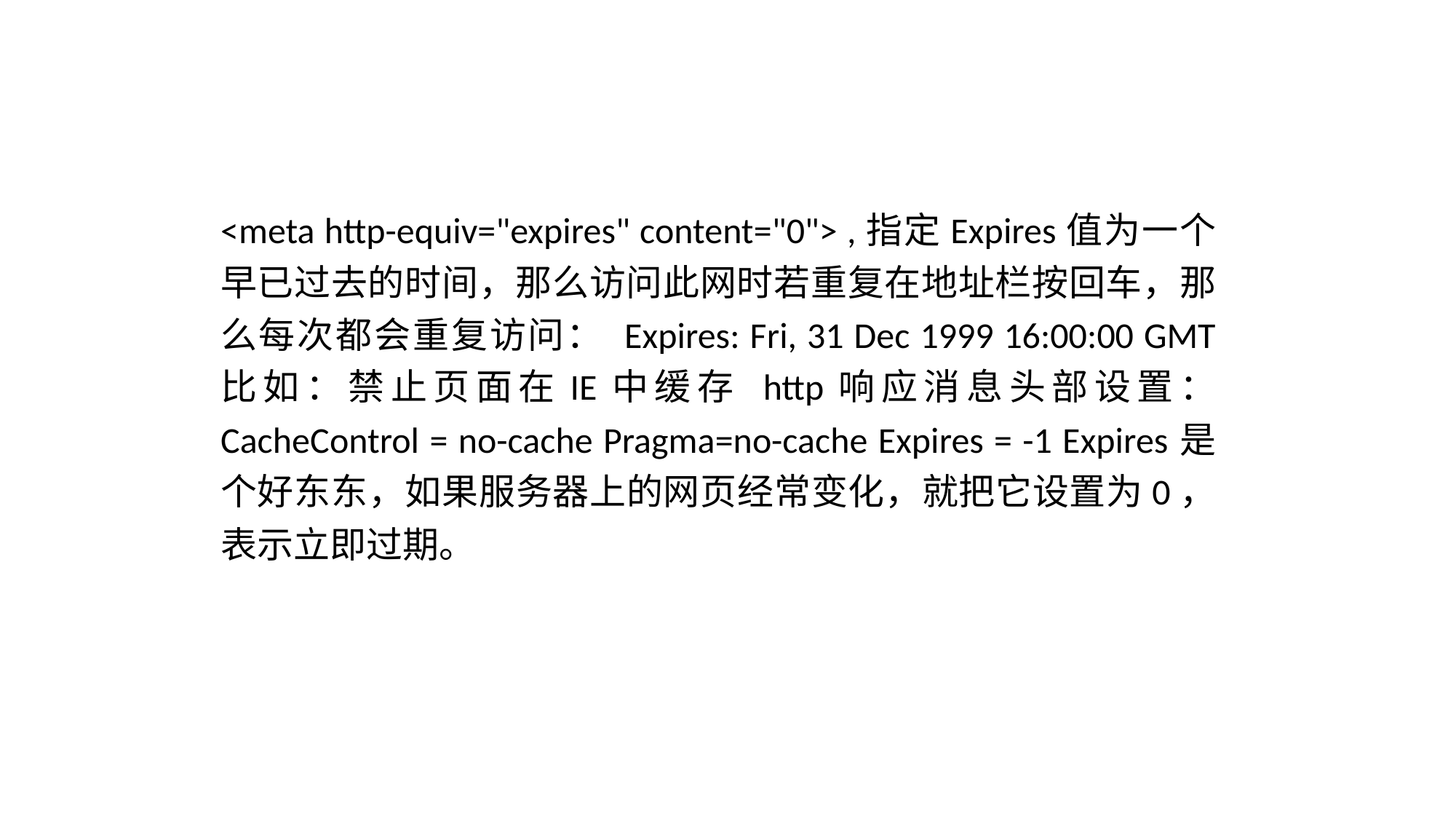

# 内容提要
<meta http-equiv="expires" content="0"> ,指定Expires值为一个早已过去的时间，那么访问此网时若重复在地址栏按回车，那么每次都会重复访问： Expires: Fri, 31 Dec 1999 16:00:00 GMT 比如：禁止页面在IE中缓存 http响应消息头部设置： CacheControl = no-cache Pragma=no-cache Expires = -1 Expires是个好东东，如果服务器上的网页经常变化，就把它设置为0，表示立即过期。